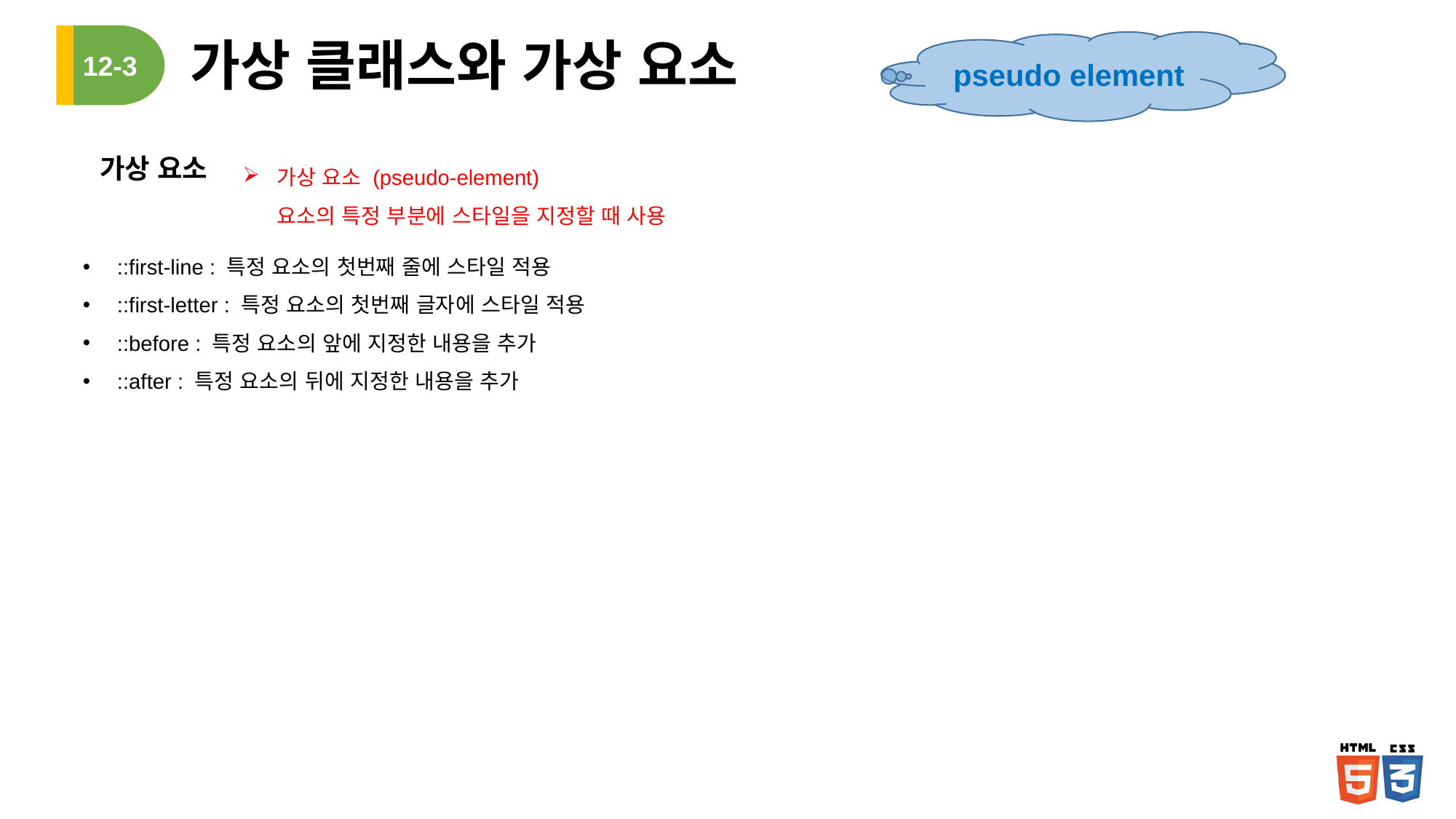

# 가상 클래스와 가상 요소
pseudo element
12-3
가상 요소
가상 요소 (pseudo-element)
요소의 특정 부분에 스타일을 지정할 때 사용
::first-line : 특정 요소의 첫번째 줄에 스타일 적용
::first-letter : 특정 요소의 첫번째 글자에 스타일 적용
::before : 특정 요소의 앞에 지정한 내용을 추가
::after : 특정 요소의 뒤에 지정한 내용을 추가